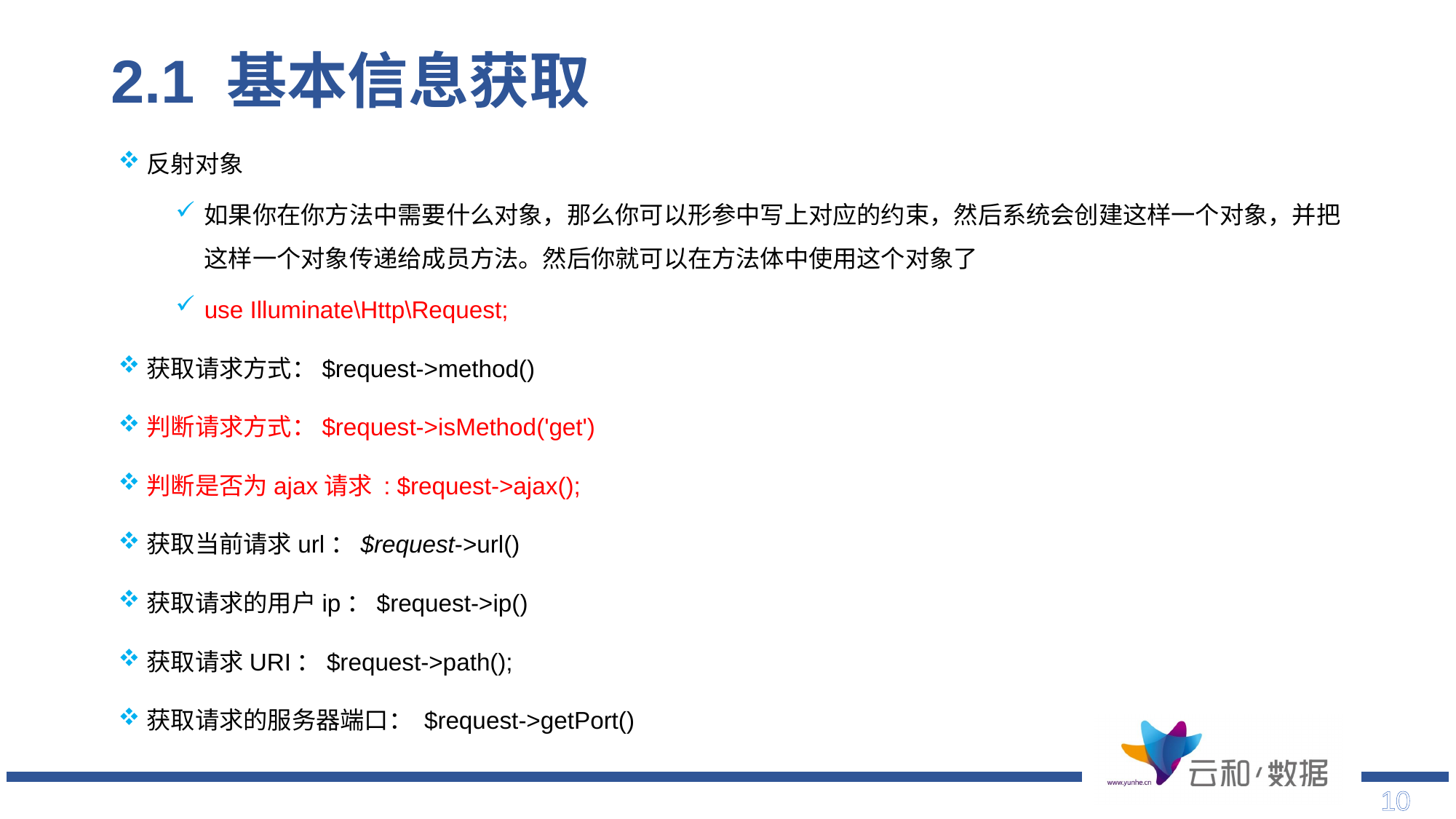

# 2.1 基本信息获取
反射对象
如果你在你方法中需要什么对象，那么你可以形参中写上对应的约束，然后系统会创建这样一个对象，并把这样一个对象传递给成员方法。然后你就可以在方法体中使用这个对象了
use Illuminate\Http\Request;
获取请求方式：$request->method()
判断请求方式：$request->isMethod('get')
判断是否为ajax请求 : $request->ajax();
获取当前请求url：$request->url()
获取请求的用户ip：$request->ip()
获取请求URI：$request->path();
获取请求的服务器端口： $request->getPort()